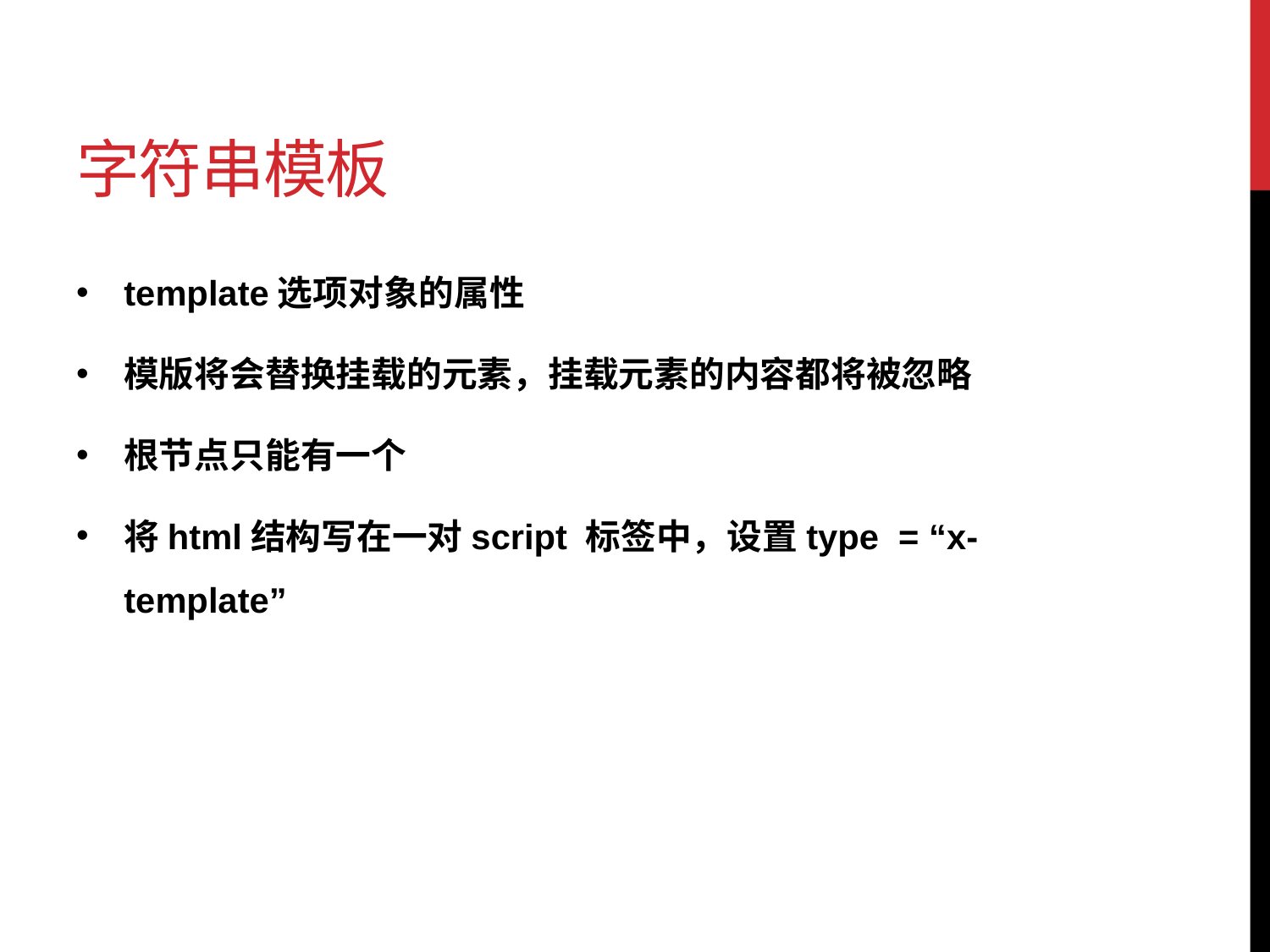

# 字符串模板
template选项对象的属性
模版将会替换挂载的元素，挂载元素的内容都将被忽略
根节点只能有一个
将html结构写在一对script 标签中，设置type  = “x-template”